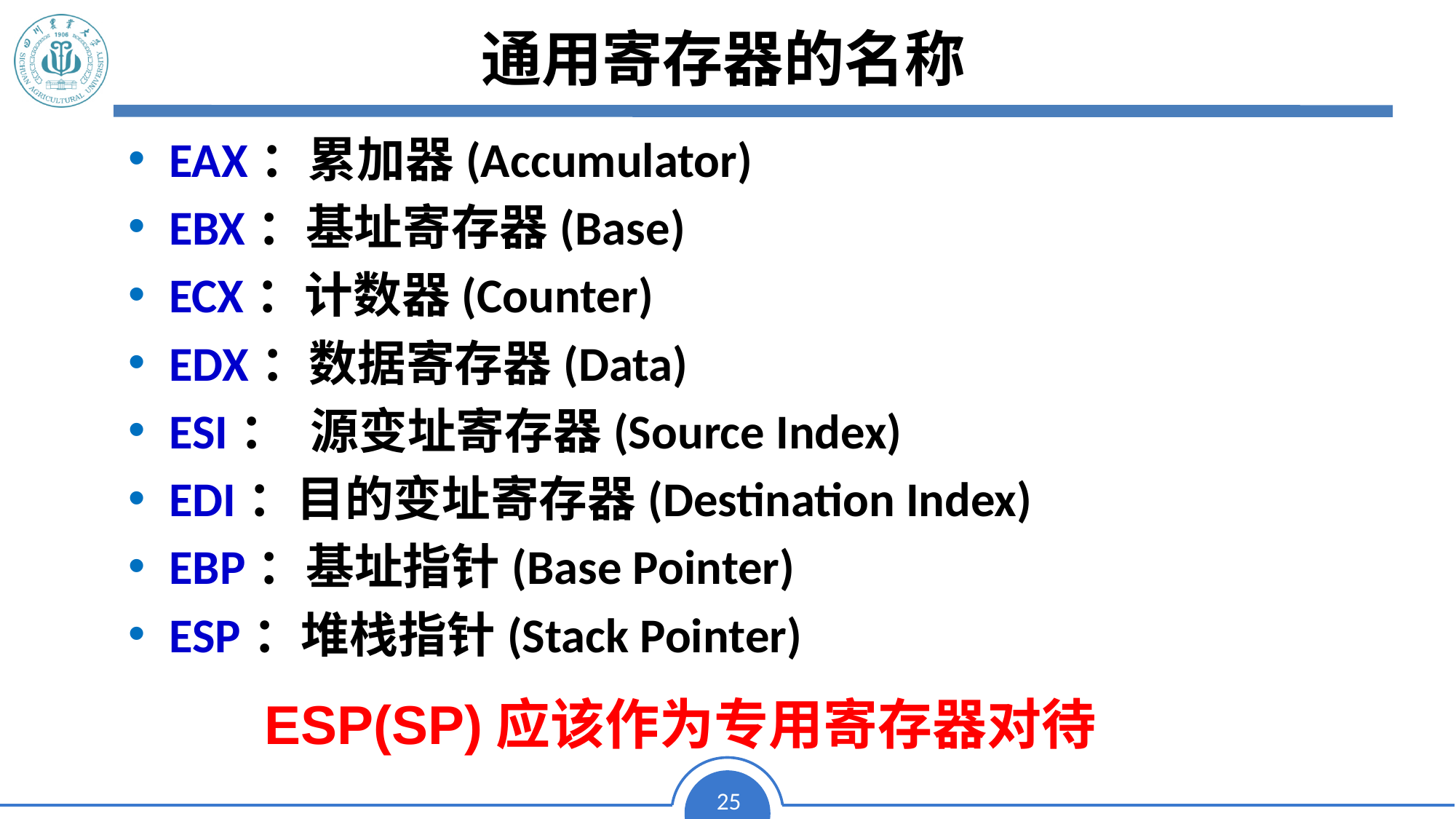

通用寄存器的名称
# 通用寄存器的名称
EAX：累加器(Accumulator)
EBX：基址寄存器(Base)
ECX：计数器(Counter)
EDX：数据寄存器(Data)
ESI：  源变址寄存器(Source Index)
EDI：目的变址寄存器(Destination Index)
EBP：基址指针(Base Pointer)
ESP：堆栈指针(Stack Pointer)
ESP(SP)应该作为专用寄存器对待